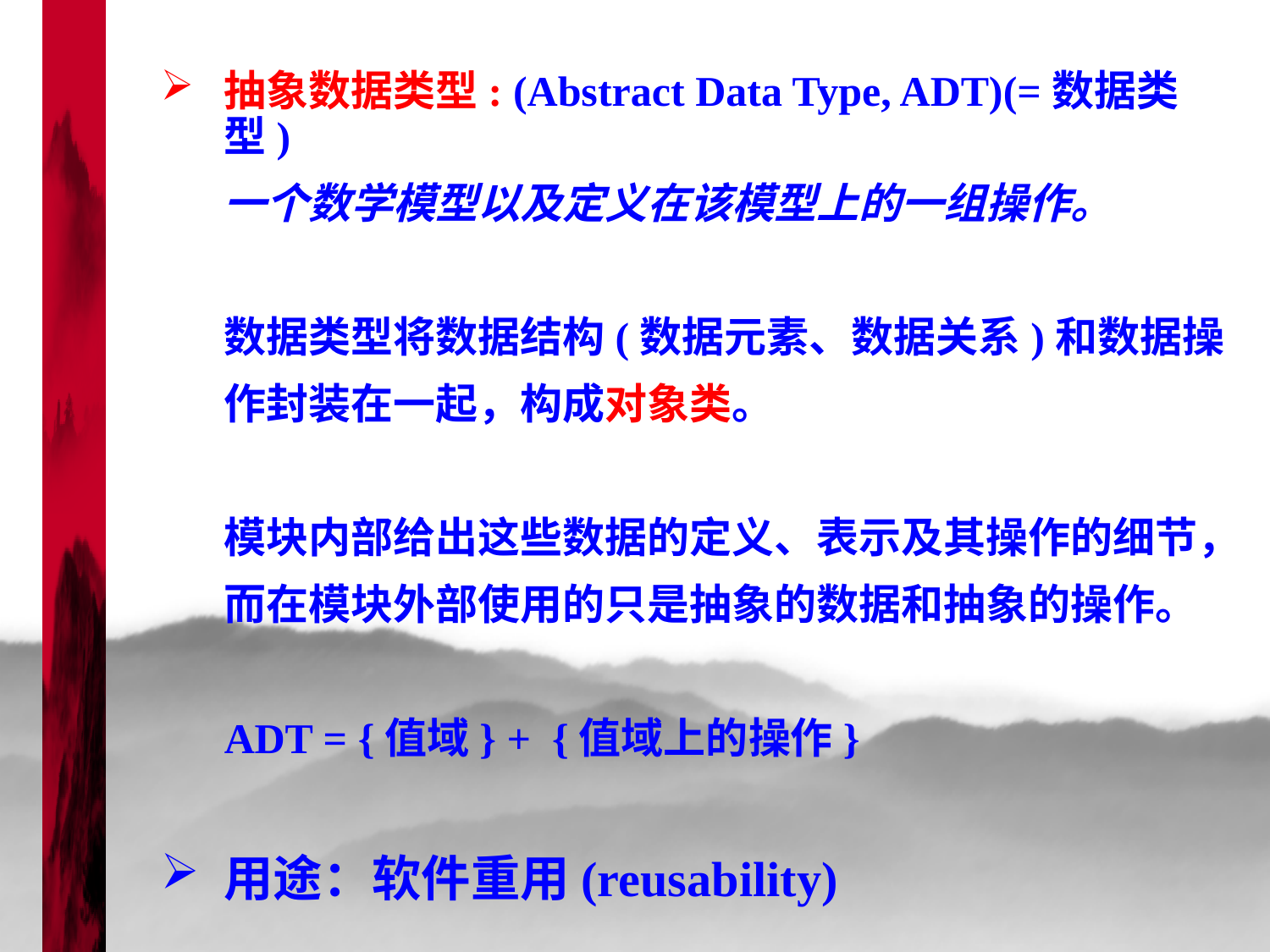

抽象数据类型: (Abstract Data Type, ADT)(=数据类型)
一个数学模型以及定义在该模型上的一组操作。

数据类型将数据结构(数据元素、数据关系)和数据操
作封装在一起，构成对象类。

模块内部给出这些数据的定义、表示及其操作的细节，
而在模块外部使用的只是抽象的数据和抽象的操作。

ADT = {值域} +  {值域上的操作}

用途：软件重用(reusability)